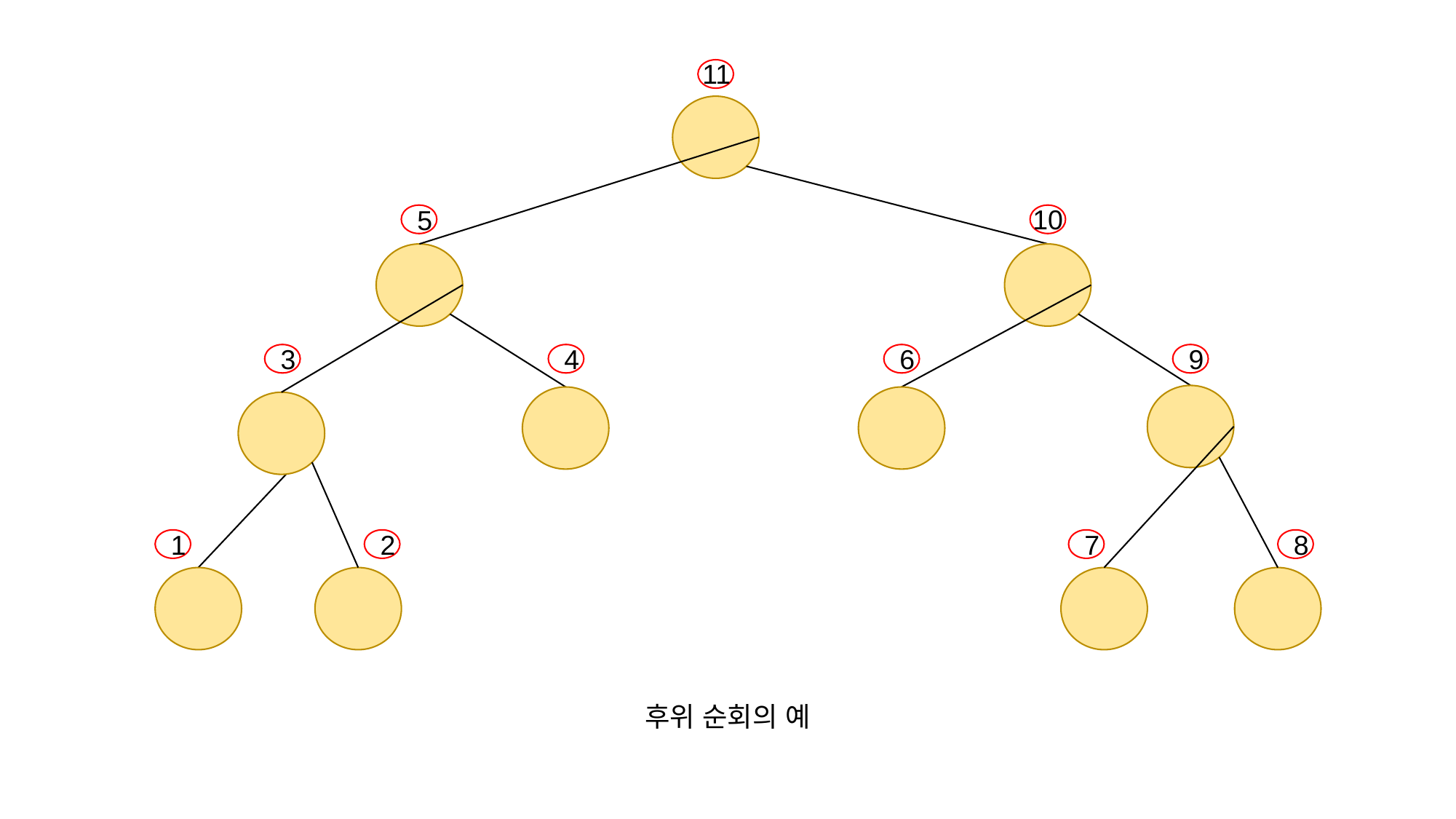

11

10
5

3
4
6
9

1
2
7
8

후위 순회의 예